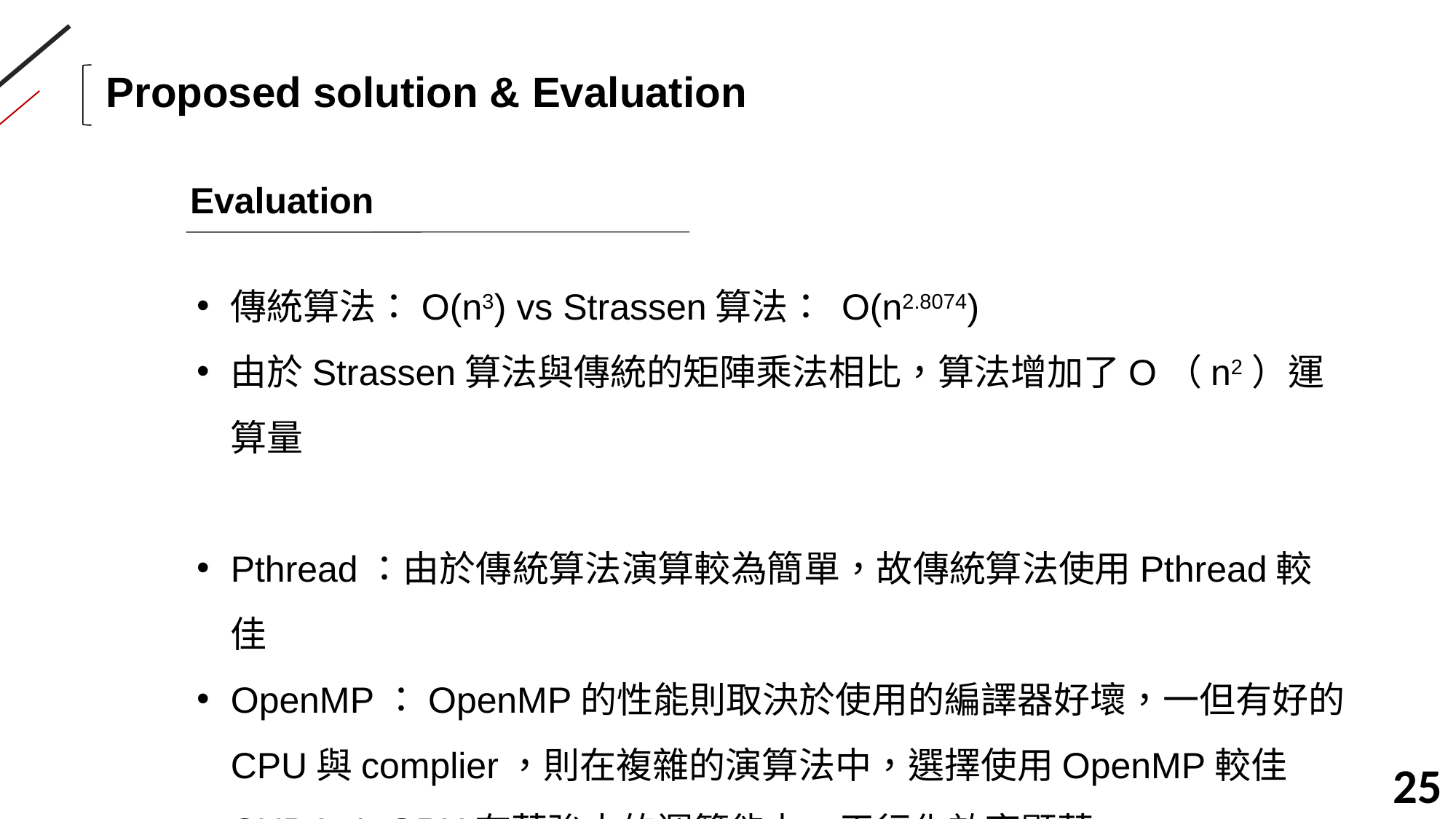

Proposed solution & Evaluation

Evaluation
傳統算法：O(n3) vs Strassen算法： O(n2.8074)
由於Strassen算法與傳統的矩陣乘法相比，算法增加了O（n2）運算量

Pthread：由於傳統算法演算較為簡單，故傳統算法使用Pthread較佳
OpenMP：OpenMP的性能則取決於使用的編譯器好壞，一但有好的CPU與complier，則在複雜的演算法中，選擇使用OpenMP較佳
CUDA：GPU有著強大的運算能力，平行化效率顯著
25